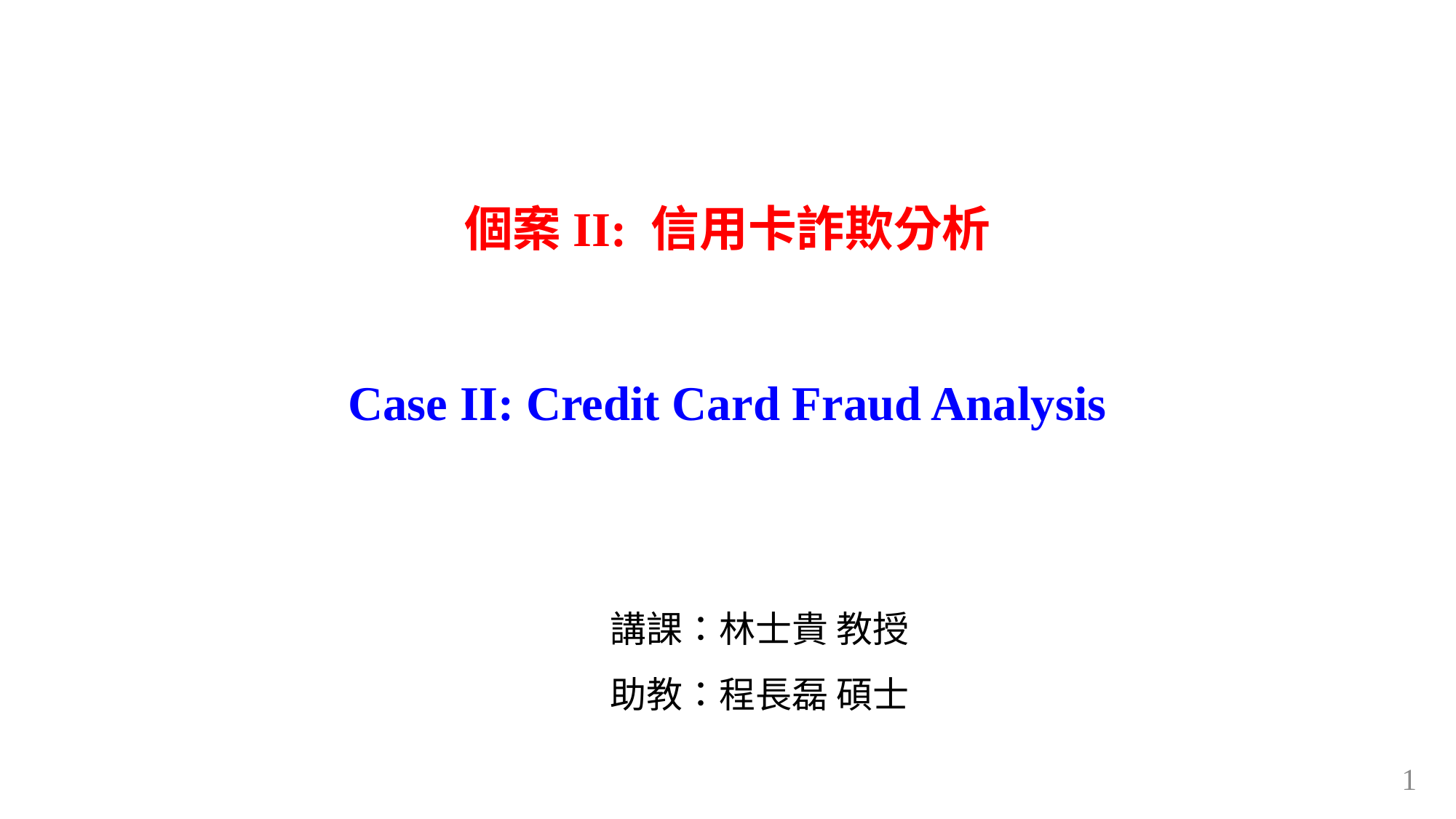

# 個案II: 信用卡詐欺分析 Case II: Credit Card Fraud Analysis

講課：林士貴 教授
助教：程長磊 碩士
1